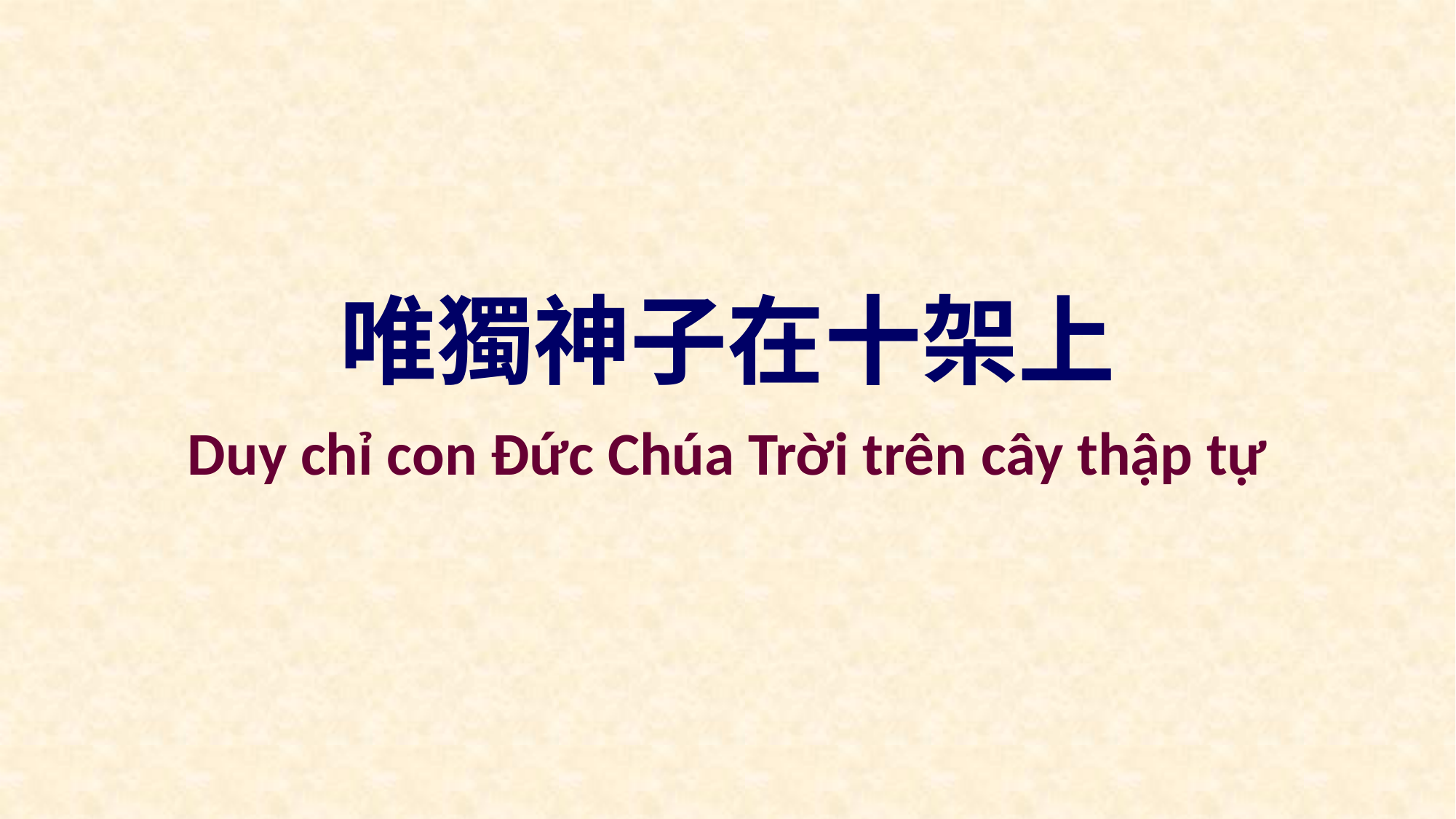

唯獨神子在十架上
Duy chỉ con Đức Chúa Trời trên cây thập tự